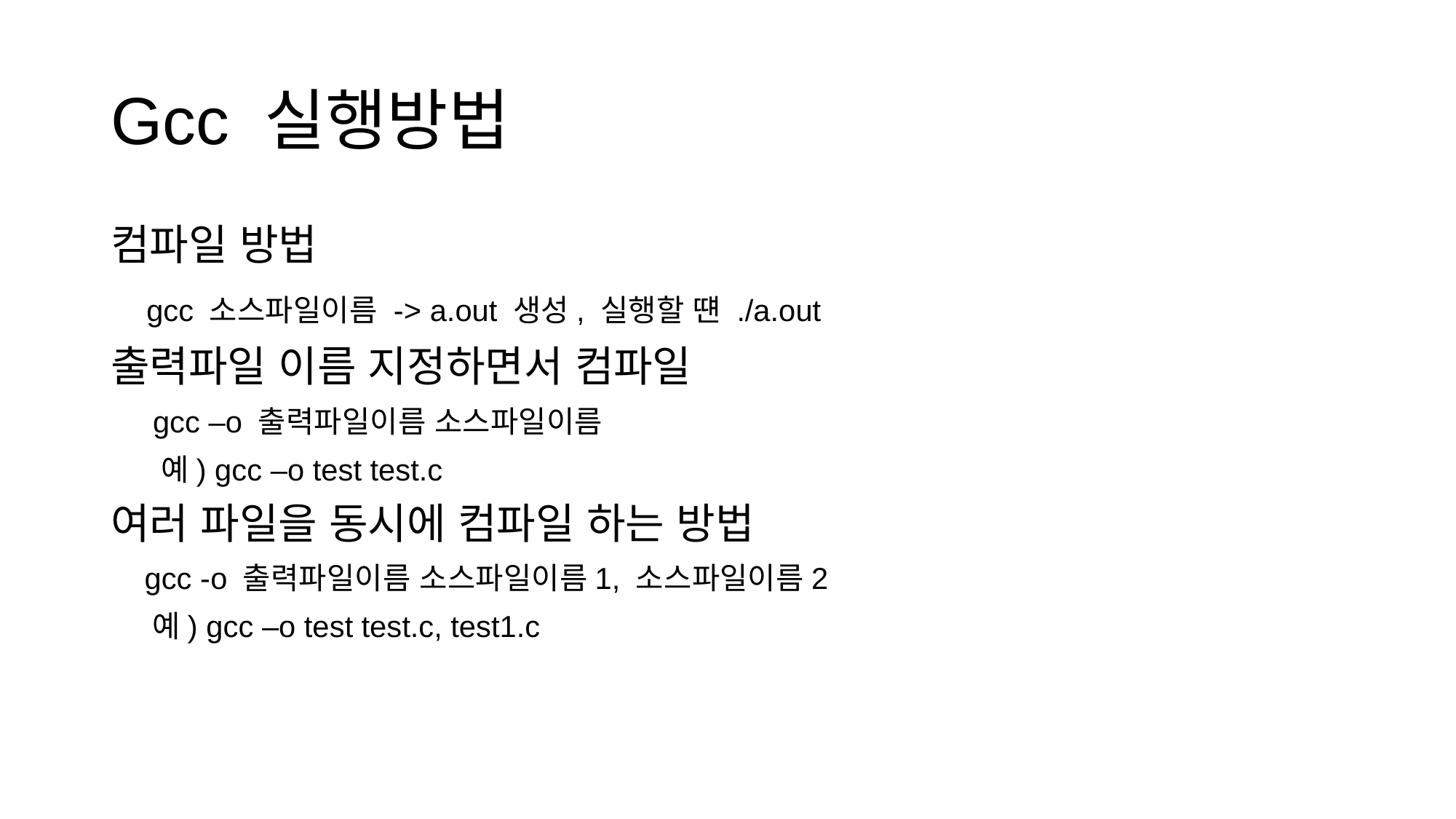

# Gcc 실행방법
컴파일 방법
   gcc 소스파일이름 -> a.out 생성, 실행할 떈 ./a.out
출력파일 이름 지정하면서 컴파일
     gcc –o 출력파일이름 소스파일이름
     예) gcc –o test test.c
여러 파일을 동시에 컴파일 하는 방법
    gcc -o 출력파일이름 소스파일이름1, 소스파일이름2
    예) gcc –o test test.c, test1.c